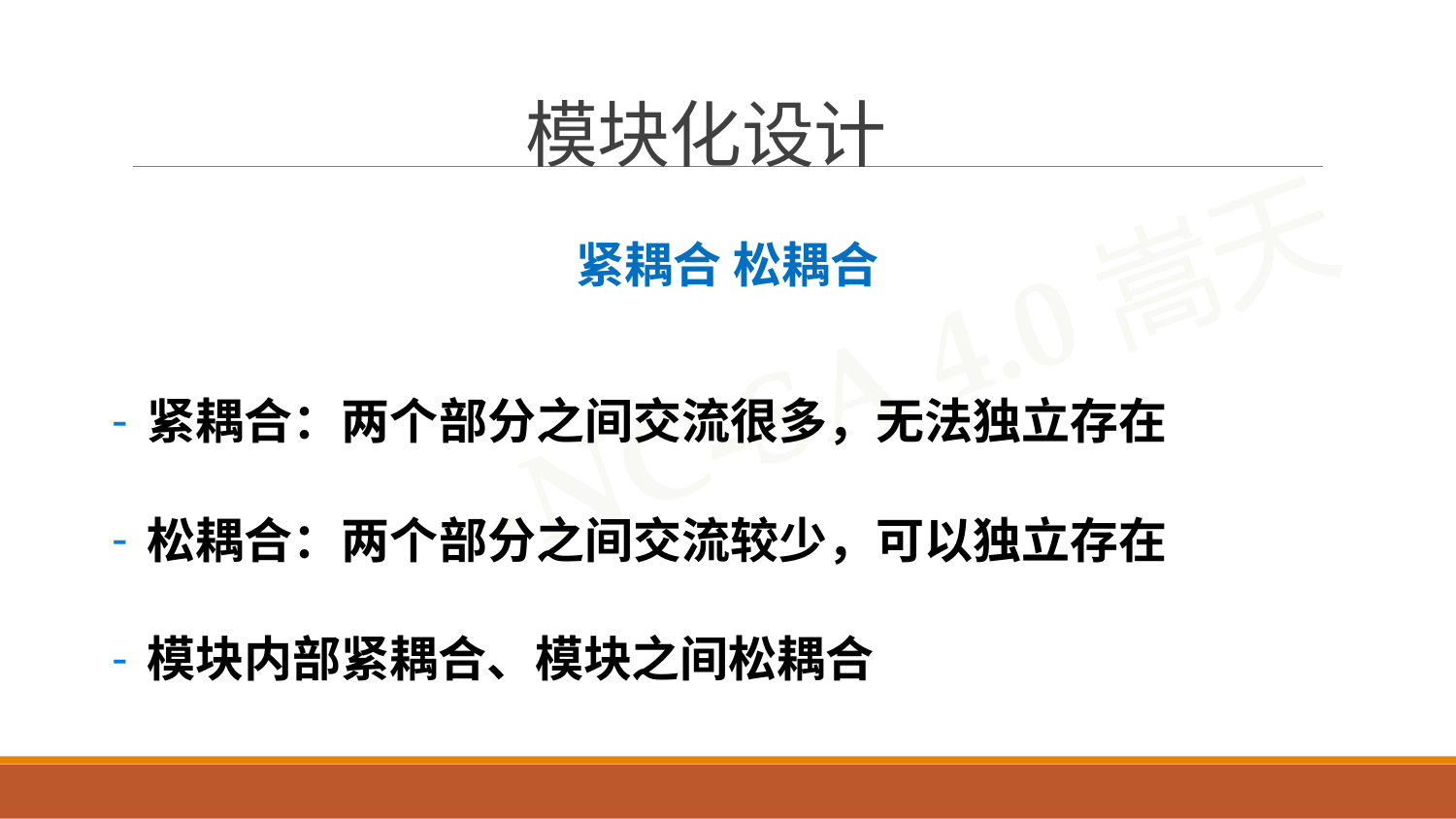

# 模块化设计

紧耦合 松耦合

紧耦合：两个部分之间交流很多，无法独立存在

松耦合：两个部分之间交流较少，可以独立存在

模块内部紧耦合、模块之间松耦合